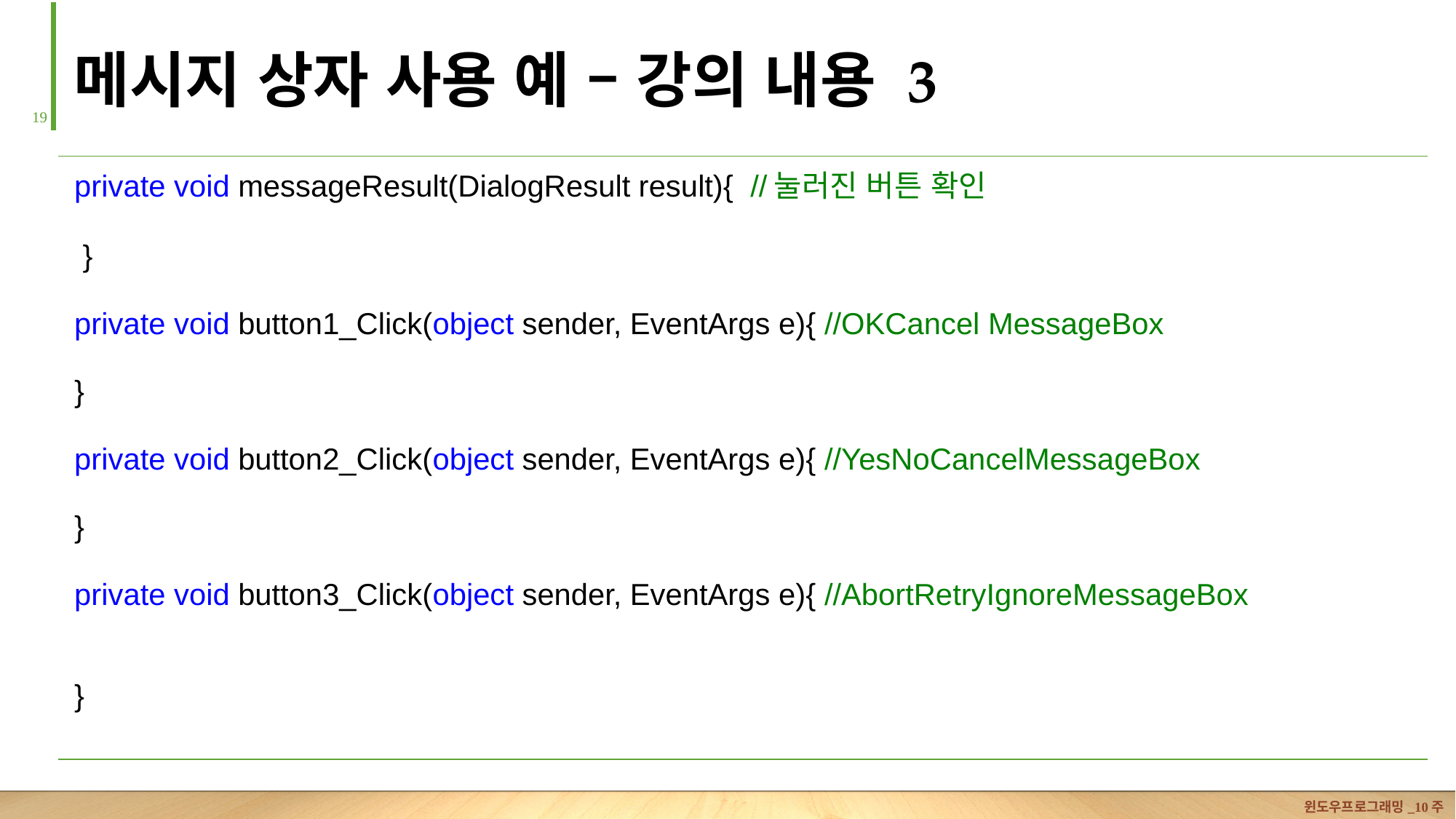

# 메시지 상자 사용 예 – 강의 내용 3
19
| private void messageResult(DialogResult result){ //눌러진 버튼 확인 } private void button1\_Click(object sender, EventArgs e){ //OKCancel MessageBox } private void button2\_Click(object sender, EventArgs e){ //YesNoCancelMessageBox } private void button3\_Click(object sender, EventArgs e){ //AbortRetryIgnoreMessageBox } |
| --- |
윈도우프로그래밍_10주